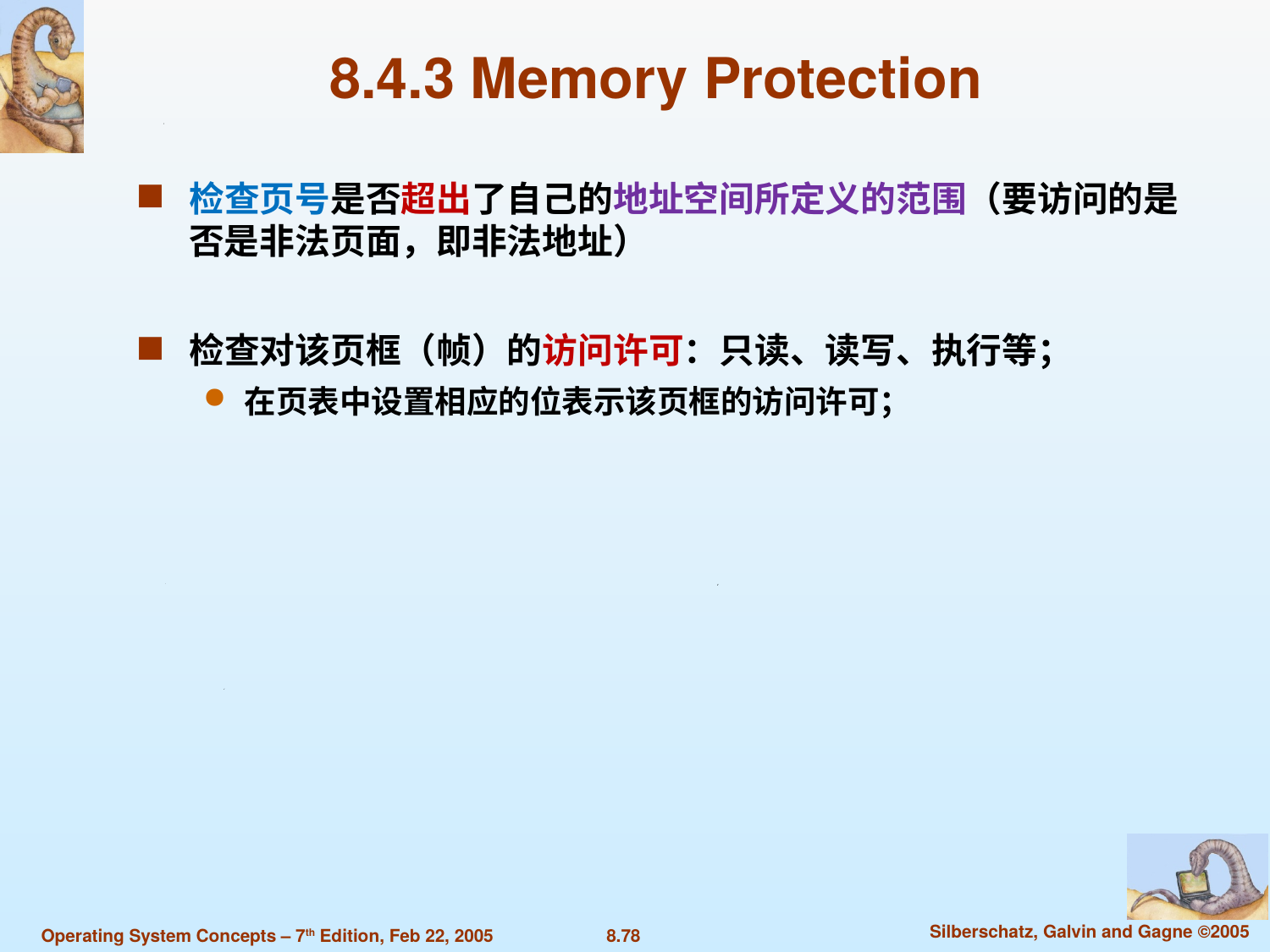

8.4.3 Memory Protection
检查页号是否超出了自己的地址空间所定义的范围（要访问的是否是非法页面，即非法地址）

检查对该页框（帧）的访问许可：只读、读写、执行等；
在页表中设置相应的位表示该页框的访问许可；